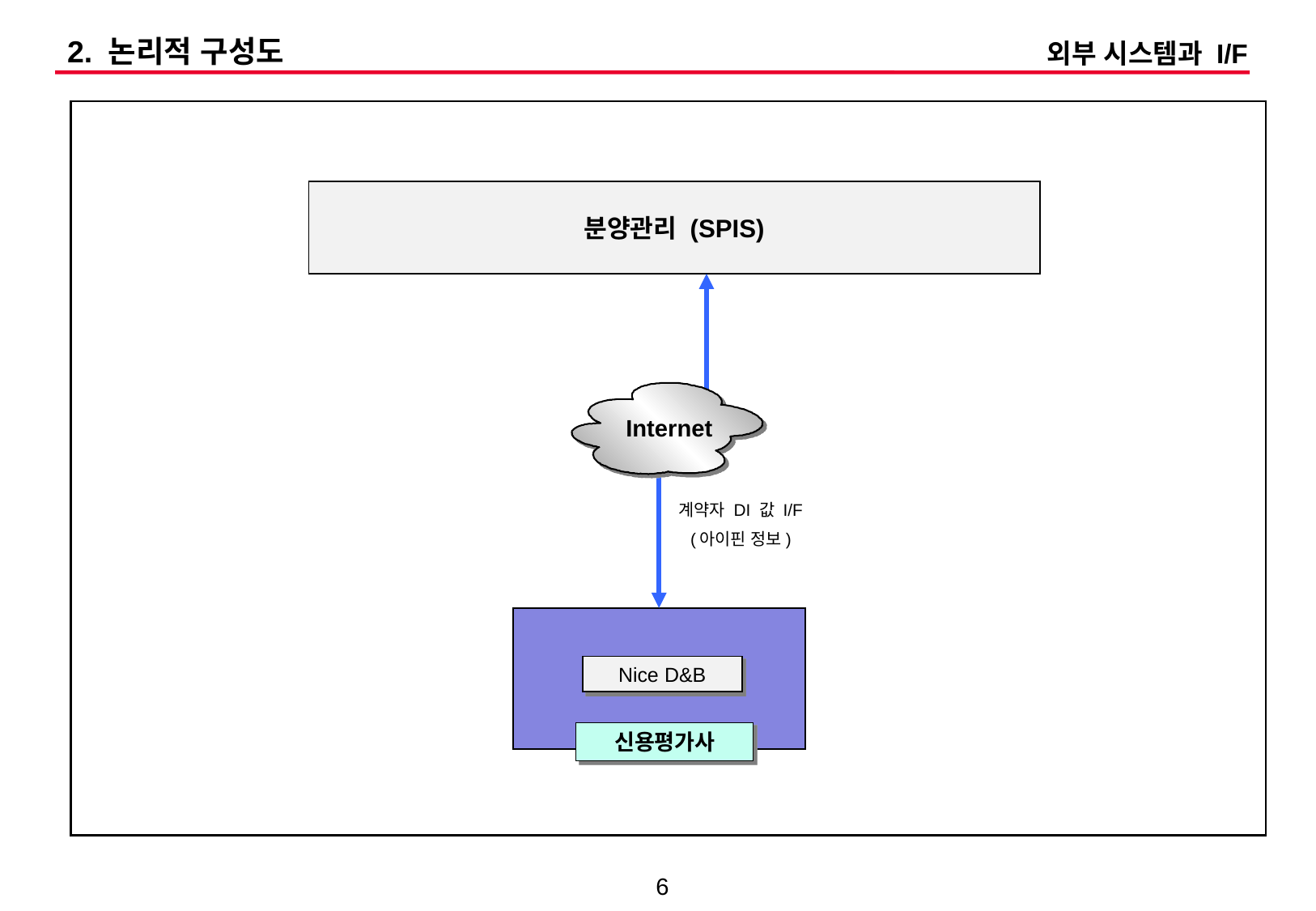

# 2. 논리적 구성도
외부 시스템과 I/F
|  |
| --- |
분양관리 (SPIS)

Internet
계약자 DI 값 I/F
(아이핀 정보)

Nice D&B
신용평가사